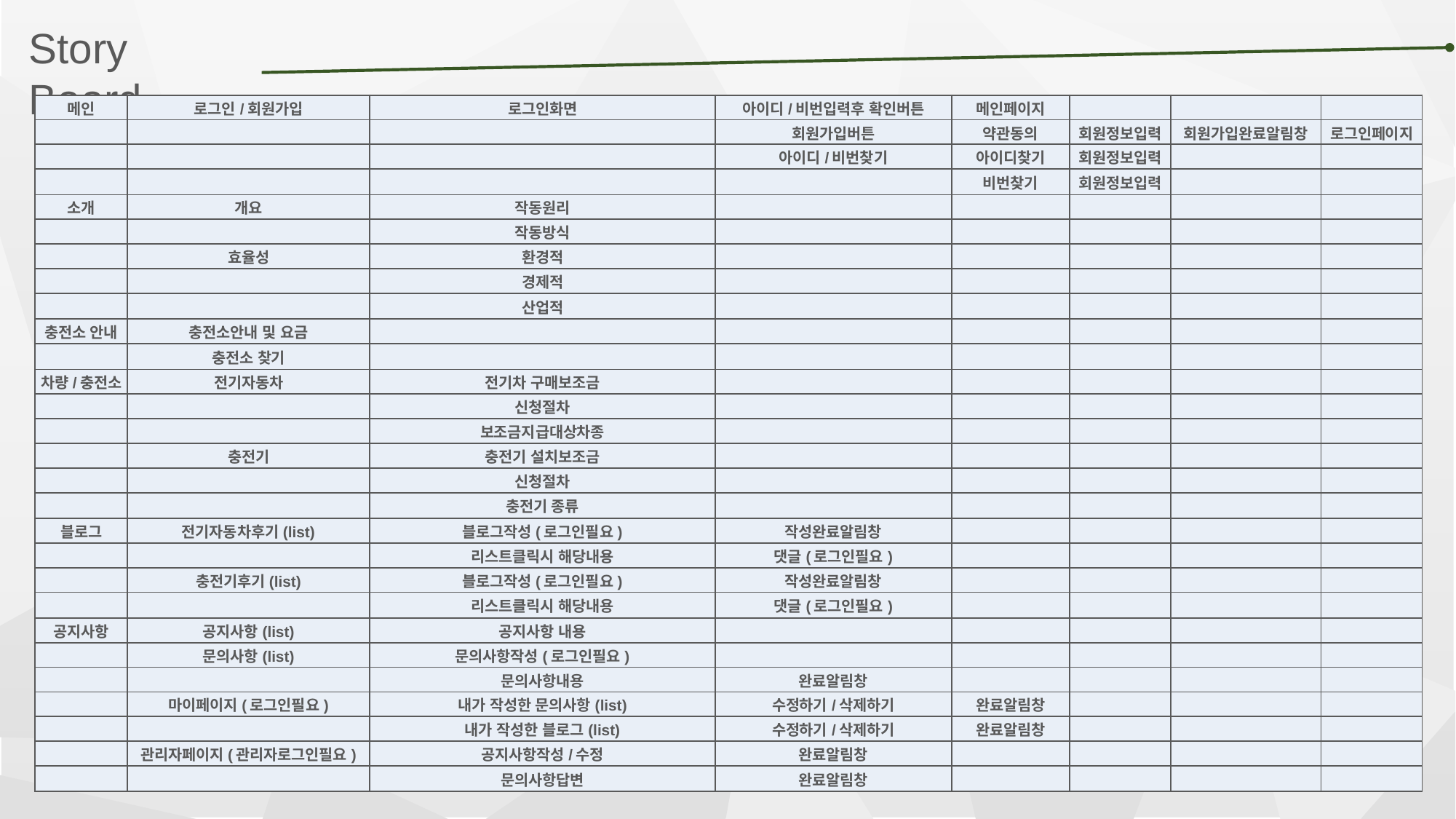

Story Board
| 메인 | 로그인/회원가입 | 로그인화면 | 아이디/비번입력후 확인버튼 | 메인페이지 |  |  |  |
| --- | --- | --- | --- | --- | --- | --- | --- |
|  |  |  | 회원가입버튼 | 약관동의 | 회원정보입력 | 회원가입완료알림창 | 로그인페이지 |
|  |  |  | 아이디/비번찾기 | 아이디찾기 | 회원정보입력 |  |  |
|  |  |  |  | 비번찾기 | 회원정보입력 |  |  |
| 소개 | 개요 | 작동원리 |  |  |  |  |  |
|  |  | 작동방식 |  |  |  |  |  |
|  | 효율성 | 환경적 |  |  |  |  |  |
|  |  | 경제적 |  |  |  |  |  |
|  |  | 산업적 |  |  |  |  |  |
| 충전소 안내 | 충전소안내 및 요금 |  |  |  |  |  |  |
|  | 충전소 찾기 |  |  |  |  |  |  |
| 차량/충전소 | 전기자동차 | 전기차 구매보조금 |  |  |  |  |  |
|  |  | 신청절차 |  |  |  |  |  |
|  |  | 보조금지급대상차종 |  |  |  |  |  |
|  | 충전기 | 충전기 설치보조금 |  |  |  |  |  |
|  |  | 신청절차 |  |  |  |  |  |
|  |  | 충전기 종류 |  |  |  |  |  |
| 블로그 | 전기자동차후기(list) | 블로그작성(로그인필요) | 작성완료알림창 |  |  |  |  |
|  |  | 리스트클릭시 해당내용 | 댓글(로그인필요) |  |  |  |  |
|  | 충전기후기(list) | 블로그작성(로그인필요) | 작성완료알림창 |  |  |  |  |
|  |  | 리스트클릭시 해당내용 | 댓글(로그인필요) |  |  |  |  |
| 공지사항 | 공지사항(list) | 공지사항 내용 |  |  |  |  |  |
|  | 문의사항(list) | 문의사항작성(로그인필요) |  |  |  |  |  |
|  |  | 문의사항내용 | 완료알림창 |  |  |  |  |
|  | 마이페이지(로그인필요) | 내가 작성한 문의사항(list) | 수정하기/삭제하기 | 완료알림창 |  |  |  |
|  |  | 내가 작성한 블로그(list) | 수정하기/삭제하기 | 완료알림창 |  |  |  |
|  | 관리자페이지(관리자로그인필요) | 공지사항작성/수정 | 완료알림창 |  |  |  |  |
|  |  | 문의사항답변 | 완료알림창 |  |  |  |  |